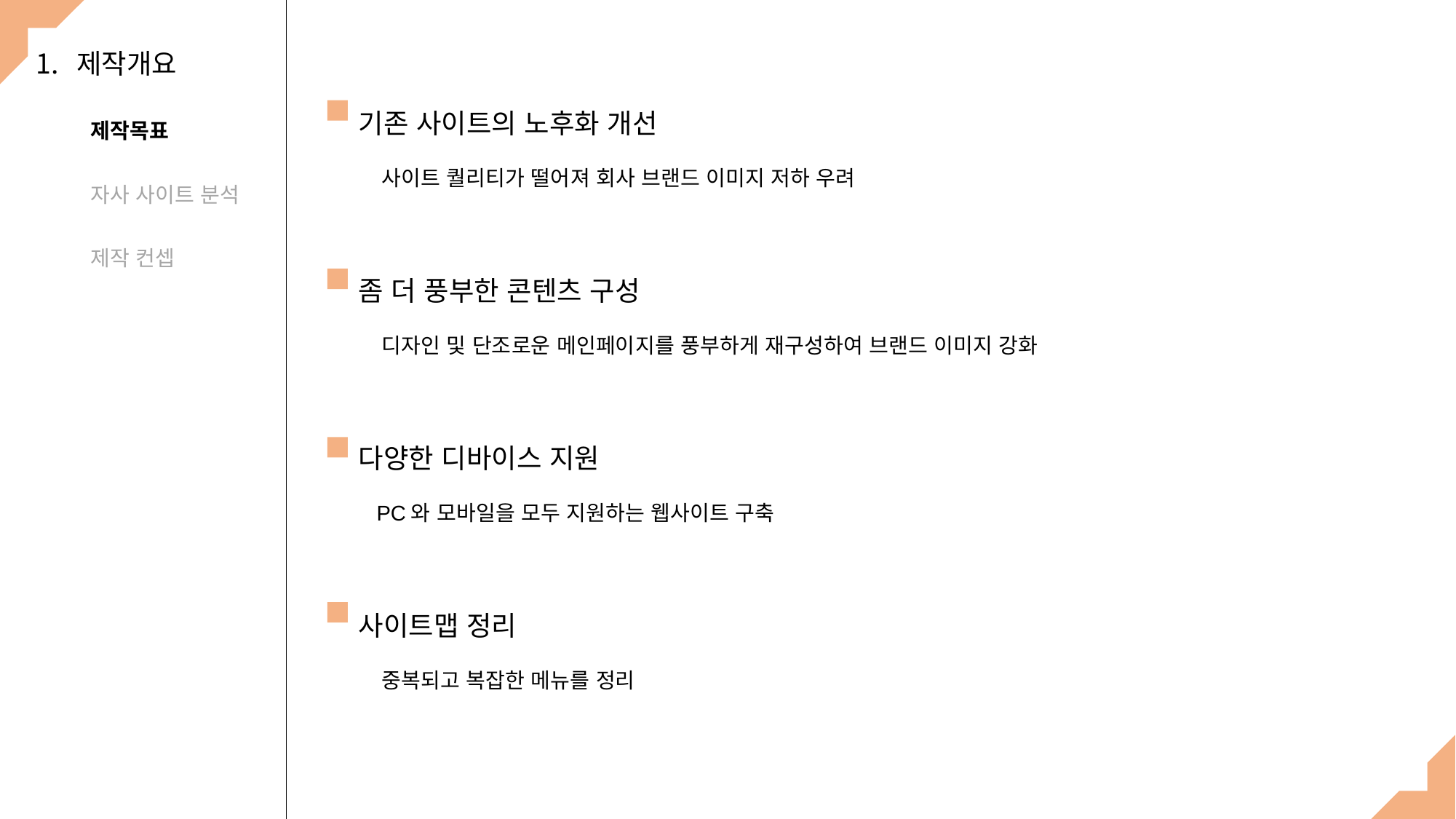

제작개요
제작목표
자사 사이트 분석
제작 컨셉
기존 사이트의 노후화 개선
   사이트 퀄리티가 떨어져 회사 브랜드 이미지 저하 우려

좀 더 풍부한 콘텐츠 구성
   디자인 및 단조로운 메인페이지를 풍부하게 재구성하여 브랜드 이미지 강화

다양한 디바이스 지원
   PC와 모바일을 모두 지원하는 웹사이트 구축

사이트맵 정리
   중복되고 복잡한 메뉴를 정리